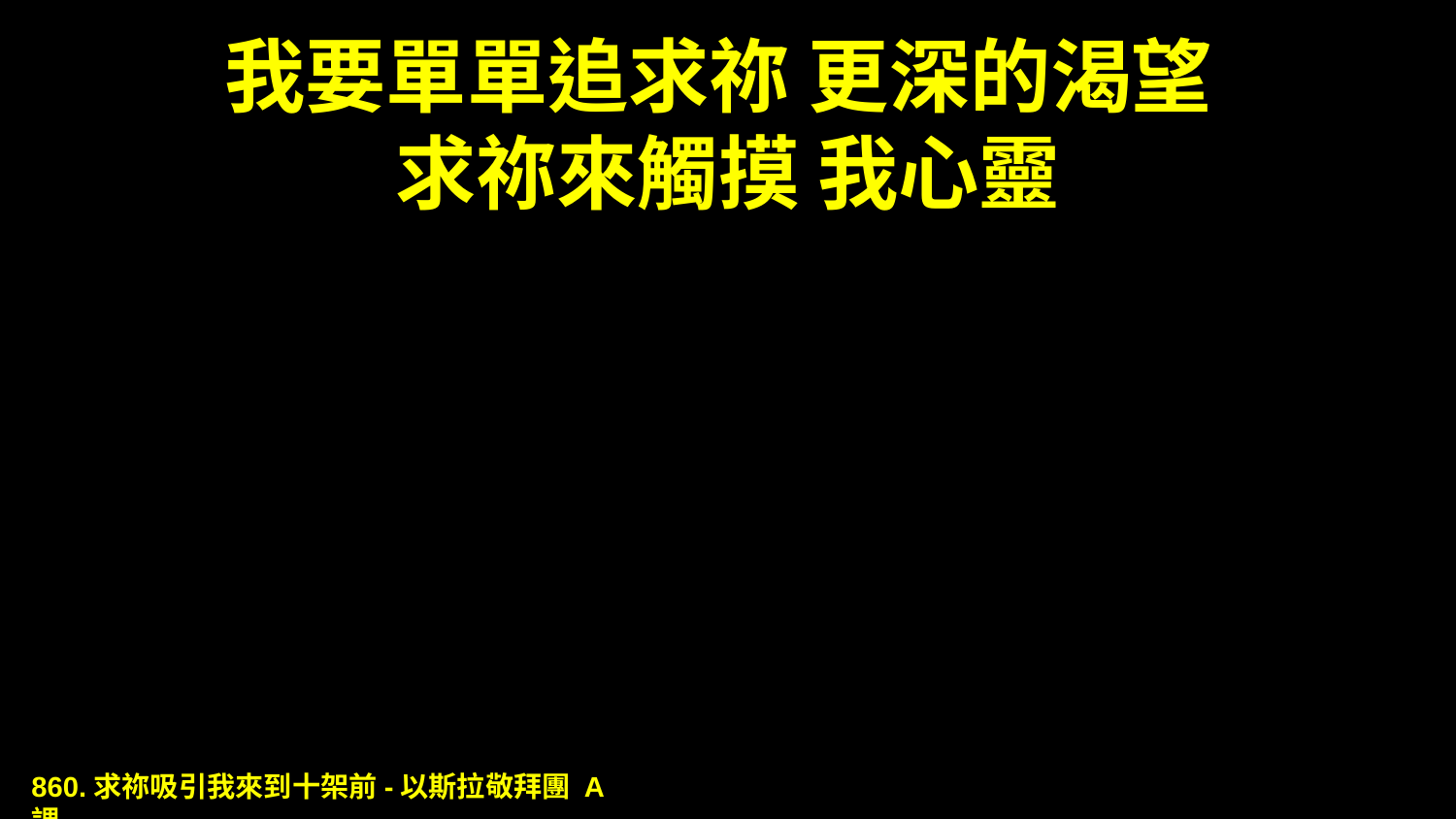

# 我要單單追求祢 更深的渴望 求祢來觸摸 我心靈
860.求祢吸引我來到十架前-以斯拉敬拜團 A調